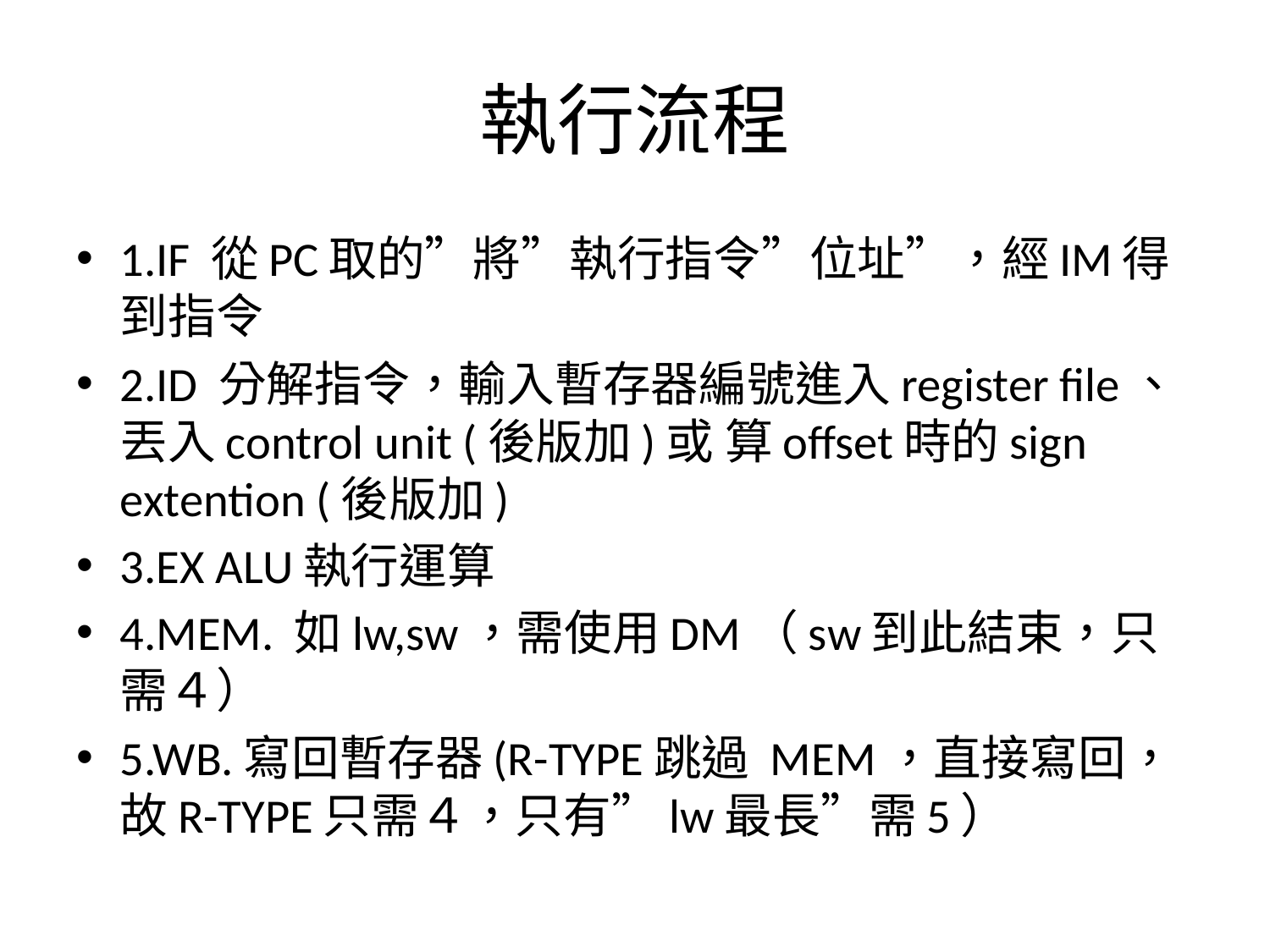

# 執行流程
1.IF 從PC取的”將”執行指令”位址”，經IM得到指令
2.ID 分解指令，輸入暫存器編號進入register file、丟入control unit (後版加)或 算offset時的sign extention (後版加)
3.EX ALU執行運算
4.MEM. 如lw,sw，需使用DM（sw到此結束，只需４）
5.WB.寫回暫存器(R-TYPE跳過 MEM，直接寫回，故R-TYPE只需４，只有”lw最長”需5）